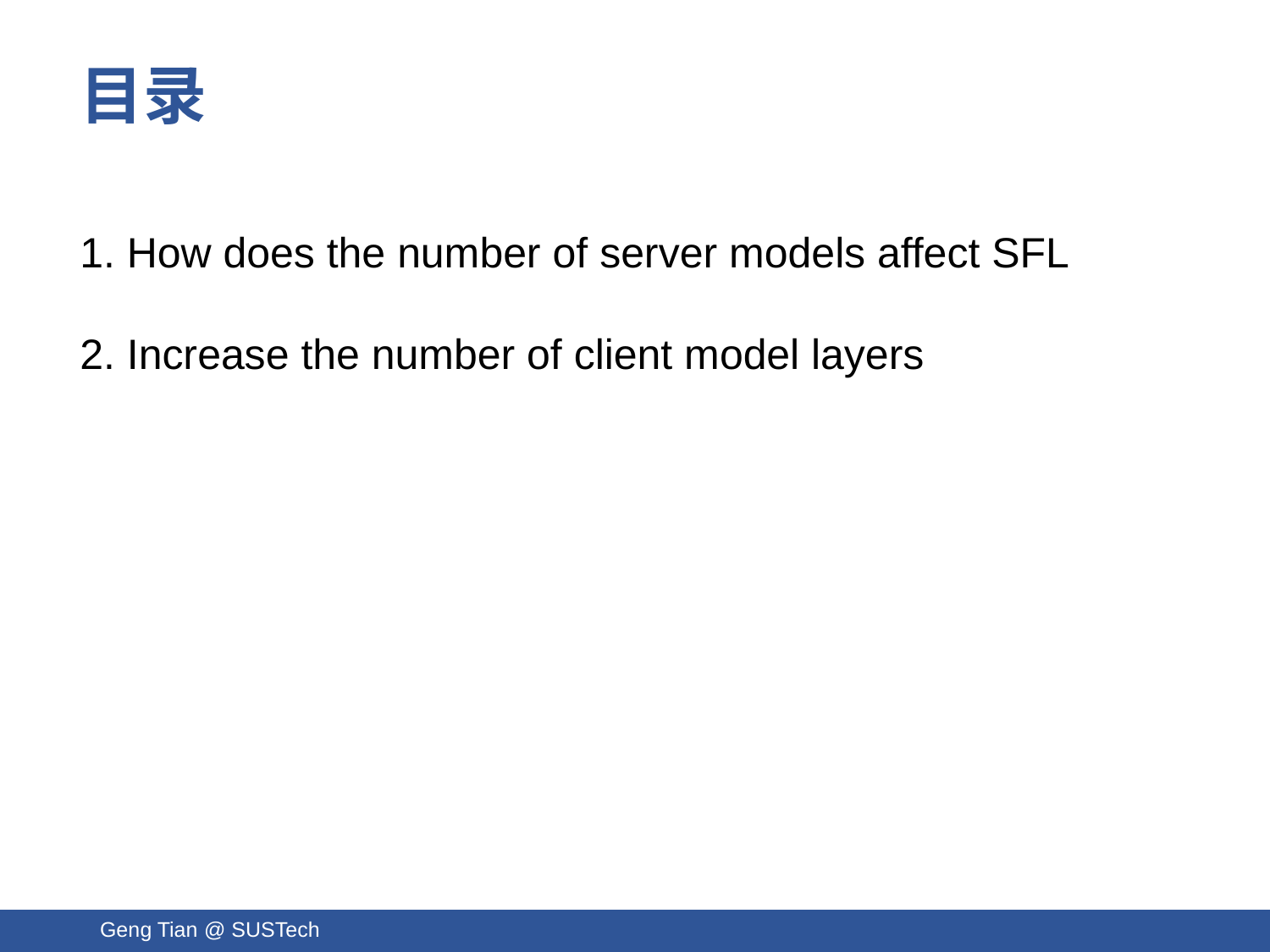

# 目录
1. How does the number of server models affect SFL

2. Increase the number of client model layers

Geng Tian @ SUSTech
2